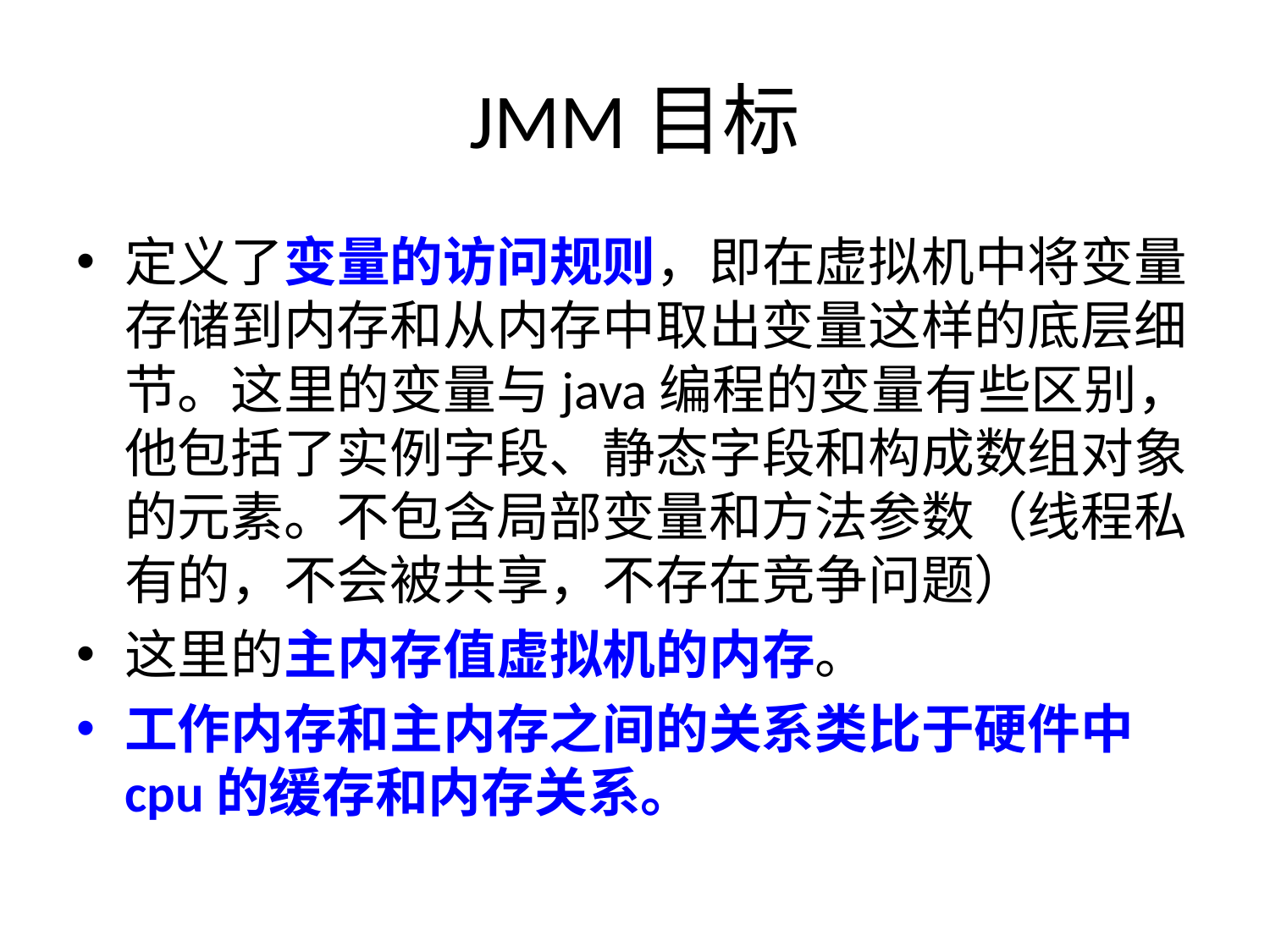

# JMM目标
定义了变量的访问规则，即在虚拟机中将变量存储到内存和从内存中取出变量这样的底层细节。这里的变量与java编程的变量有些区别，他包括了实例字段、静态字段和构成数组对象的元素。不包含局部变量和方法参数（线程私有的，不会被共享，不存在竞争问题）
这里的主内存值虚拟机的内存。
工作内存和主内存之间的关系类比于硬件中cpu的缓存和内存关系。